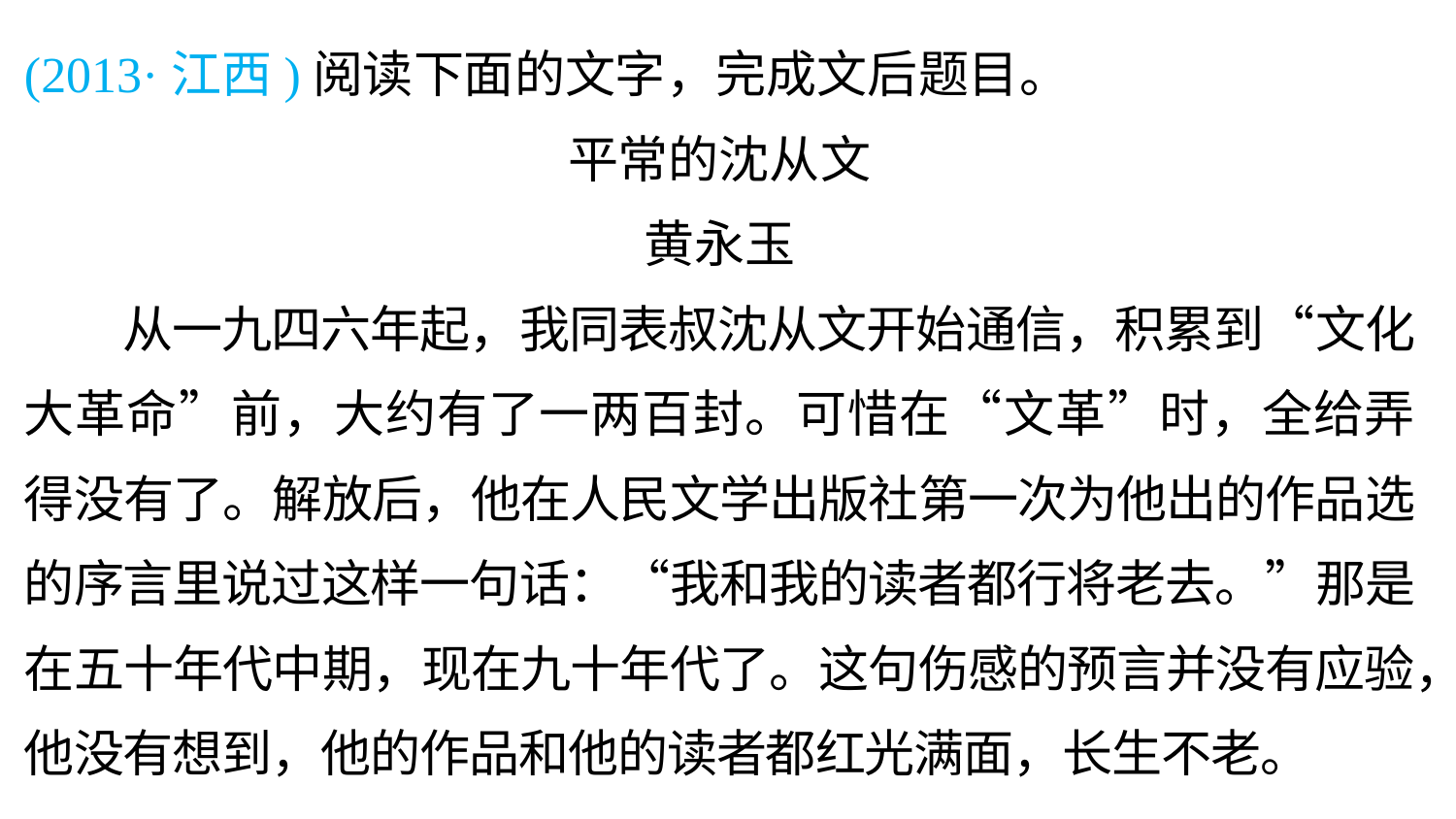

(2013·江西)阅读下面的文字，完成文后题目。
平常的沈从文
黄永玉
        从一九四六年起，我同表叔沈从文开始通信，积累到“文化大革命”前，大约有了一两百封。可惜在“文革”时，全给弄得没有了。解放后，他在人民文学出版社第一次为他出的作品选的序言里说过这样一句话：“我和我的读者都行将老去。”那是在五十年代中期，现在九十年代了。这句伤感的预言并没有应验，他没有想到，他的作品和他的读者都红光满面，长生不老。